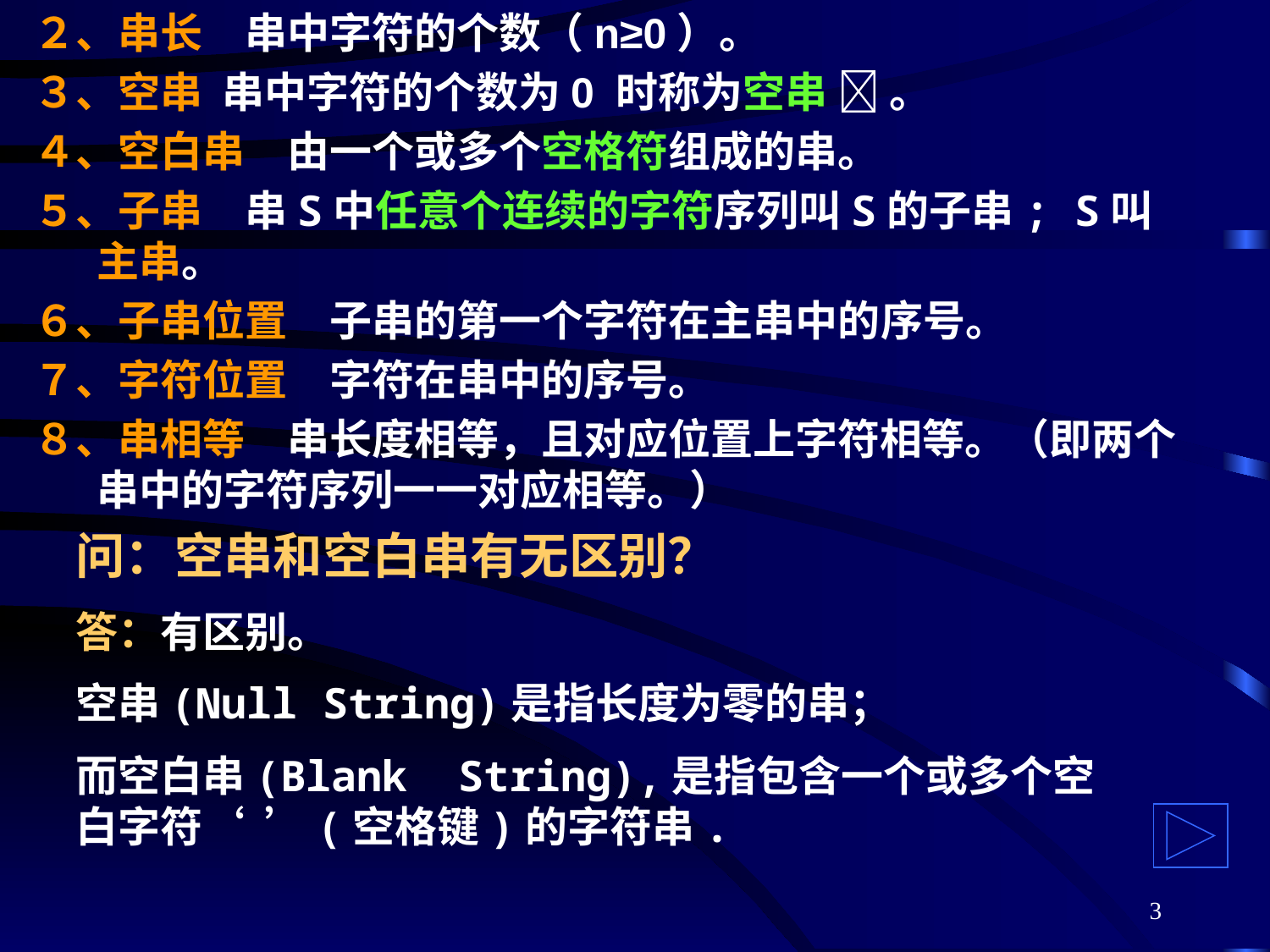

２、串长　串中字符的个数（n≥0）。
３、空串  串中字符的个数为0 时称为空串 ∅ 。
４、空白串　由一个或多个空格符组成的串。
５、子串　串S中任意个连续的字符序列叫S的子串; S叫主串。
６、子串位置　子串的第一个字符在主串中的序号。
７、字符位置　字符在串中的序号。
８、串相等　串长度相等，且对应位置上字符相等。（即两个串中的字符序列一一对应相等。）
问：空串和空白串有无区别？
答：有区别。
空串(Null String)是指长度为零的串；
而空白串(Blank  String),是指包含一个或多个空白字符‘  ’(空格键)的字符串.

3